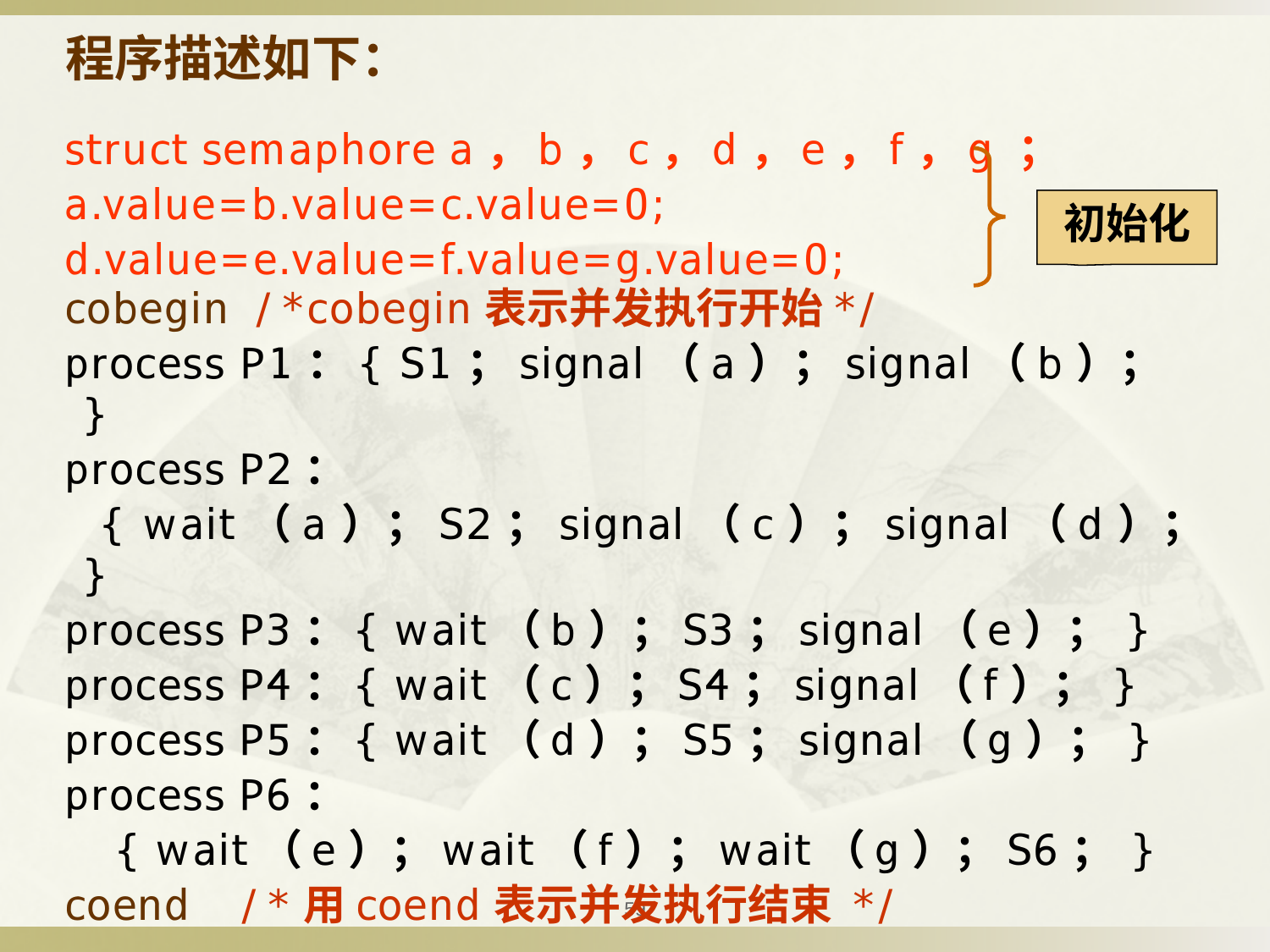

程序描述如下：
struct semaphore a，b，c，d，e，f，g ；
a.value=b.value=c.value=0;
d.value=e.value=f.value=g.value=0;

初始化
cobegin  /*cobegin表示并发执行开始*/
process P1：{ S1；signal（a）；signal（b）； }
process P2：
   { wait（a）；S2；signal（c）；signal（d）； }
process P3：{ wait（b）；S3；signal（e）； }
process P4：{ wait（c）；S4；signal（f）； }
process P5：{ wait（d）；S5；signal（g）； }
process P6：
     { wait（e）；wait（f）；wait（g）；S6； }
coend    /*用coend表示并发执行结束 */
59